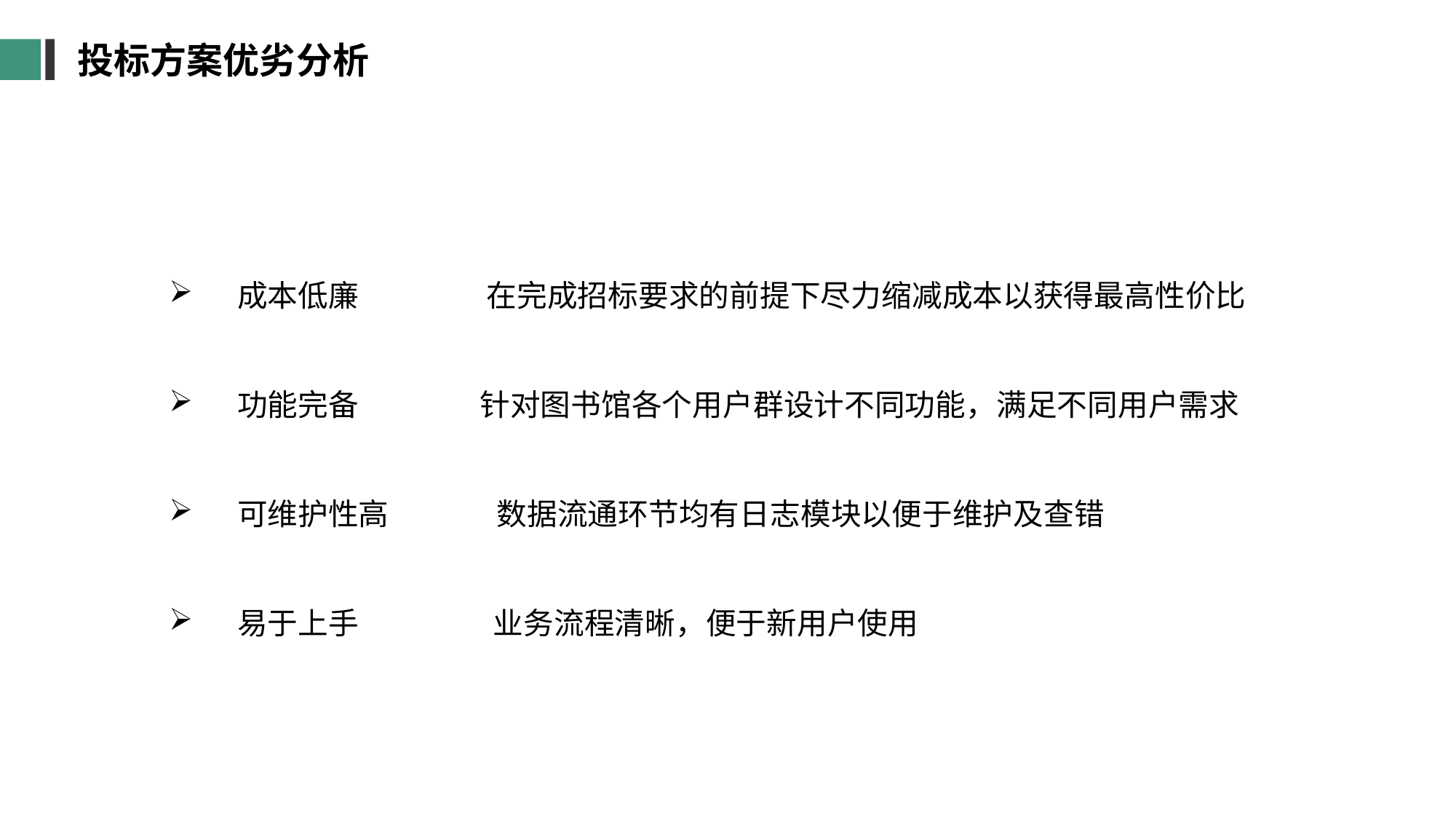

投标方案优劣分析

成本低廉                   在完成招标要求的前提下尽力缩减成本以获得最高性价比

功能完备                  针对图书馆各个用户群设计不同功能，满足不同用户需求

可维护性高                数据流通环节均有日志模块以便于维护及查错

易于上手                    业务流程清晰，便于新用户使用